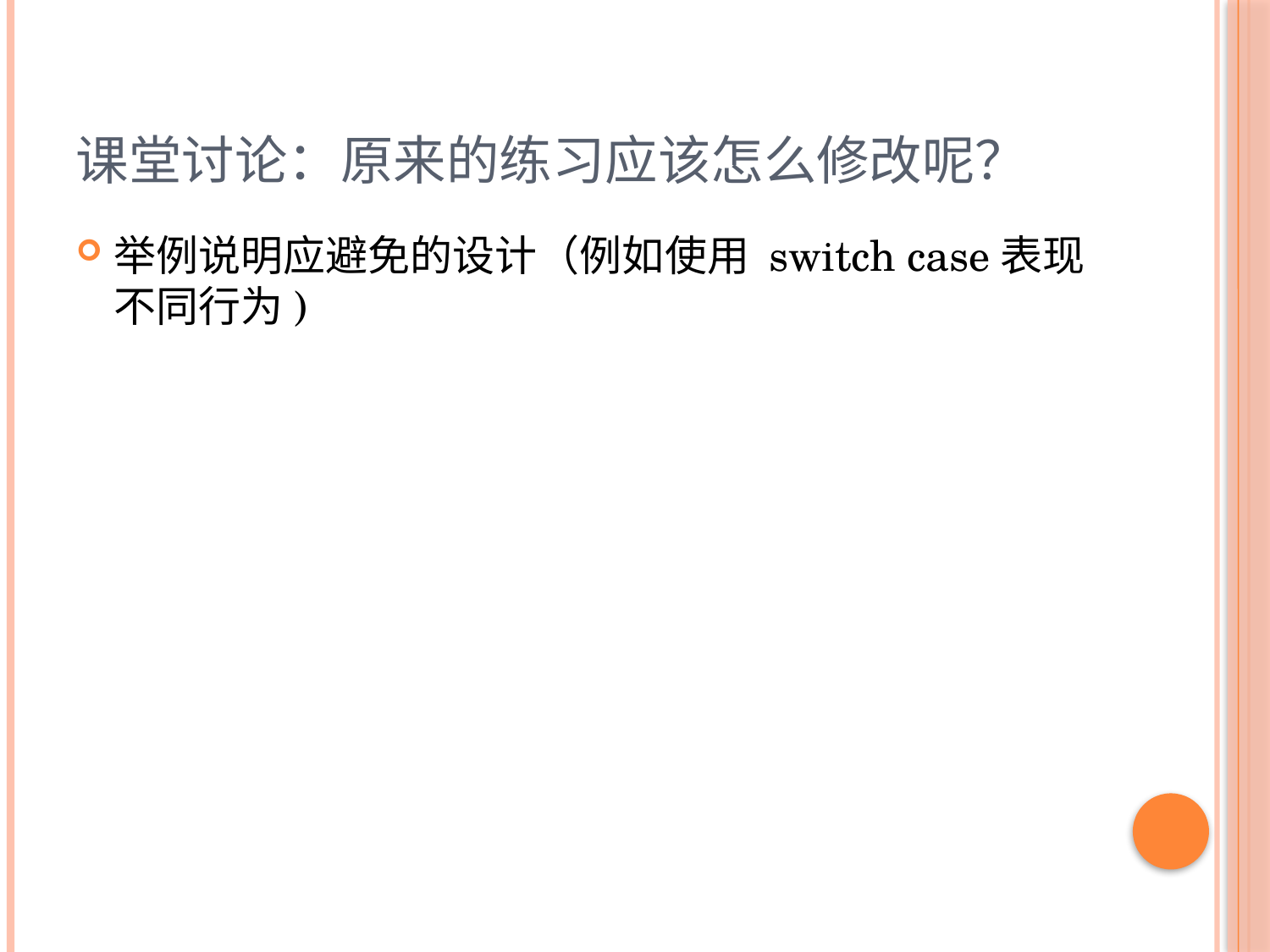

# 课堂讨论：原来的练习应该怎么修改呢？
举例说明应避免的设计（例如使用 switch case表现不同行为)